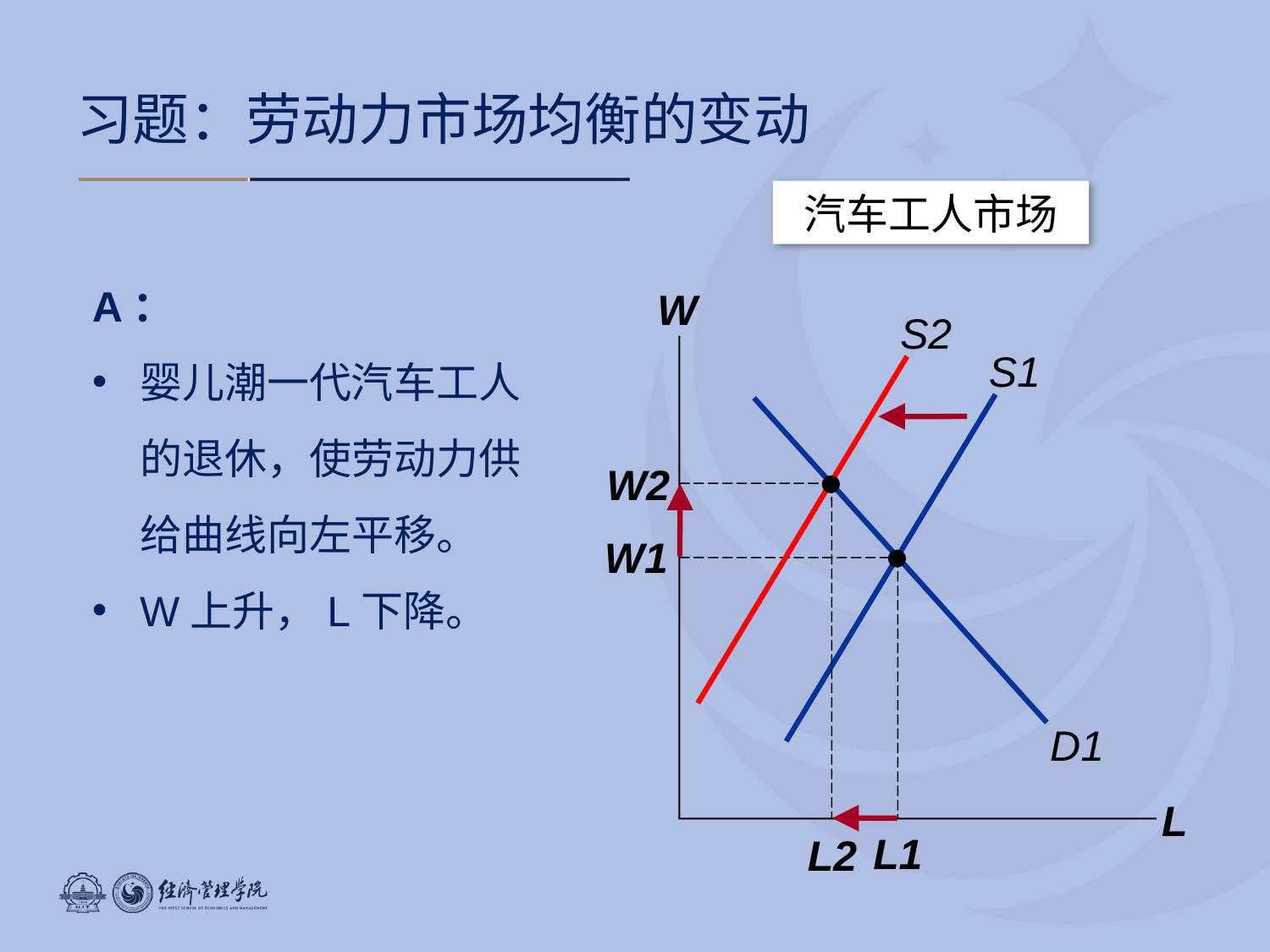

# 习题：劳动力市场均衡的变动
汽车工人市场
W

L
S2

S1

D1

W2

L2

W1

L1

A：
婴儿潮一代汽车工人的退休，使劳动力供给曲线向左平移。
W上升，L下降。